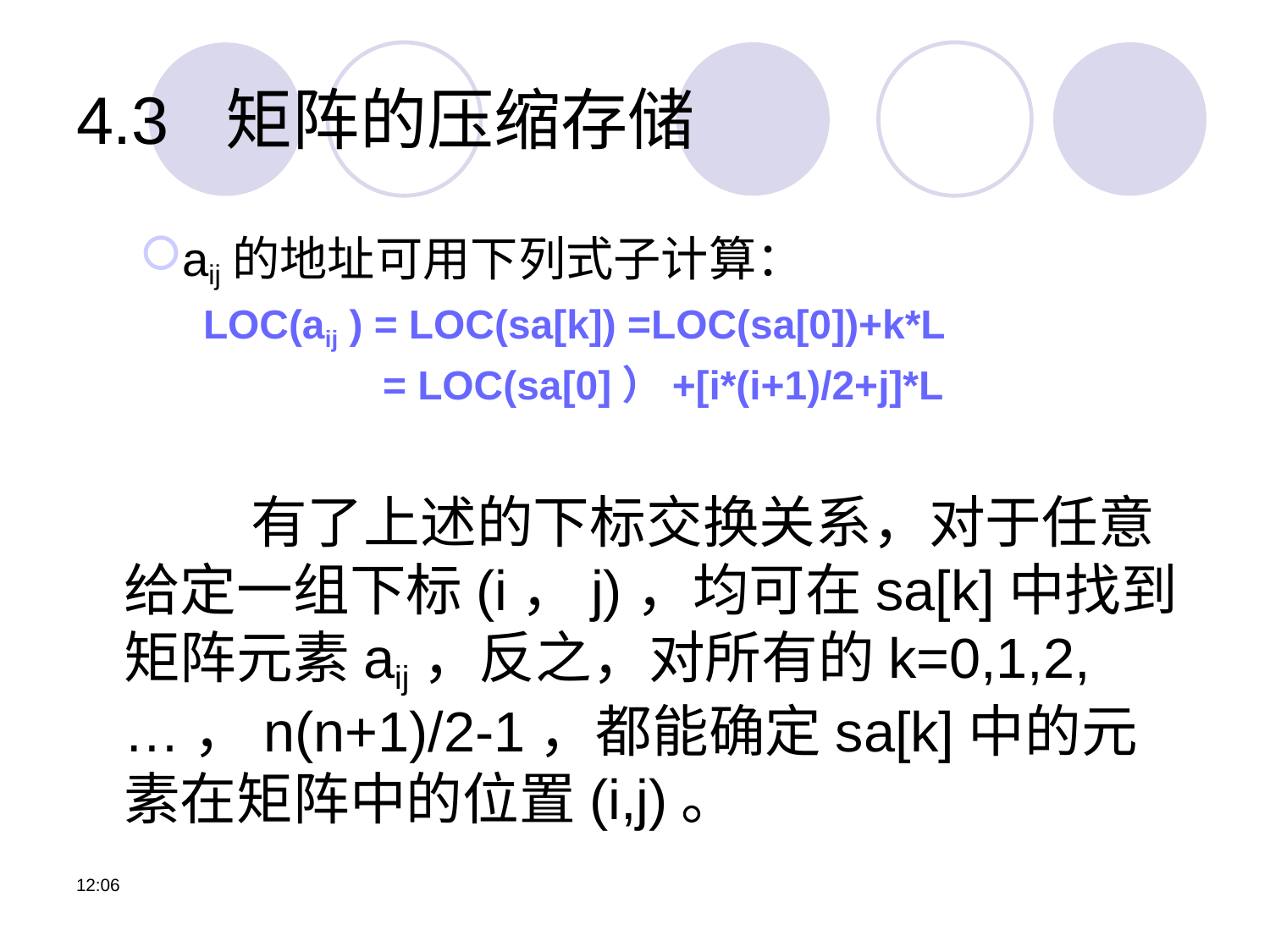

# 4.3 矩阵的压缩存储
aij的地址可用下列式子计算：
LOC(aij ) = LOC(sa[k]) =LOC(sa[0])+k*L
                = LOC(sa[0]）+[i*(i+1)/2+j]*L

		有了上述的下标交换关系，对于任意给定一组下标(i，j)，均可在sa[k]中找到矩阵元素aij，反之，对所有的k=0,1,2,…，n(n+1)/2-1，都能确定sa[k]中的元素在矩阵中的位置(i,j)。

12:06